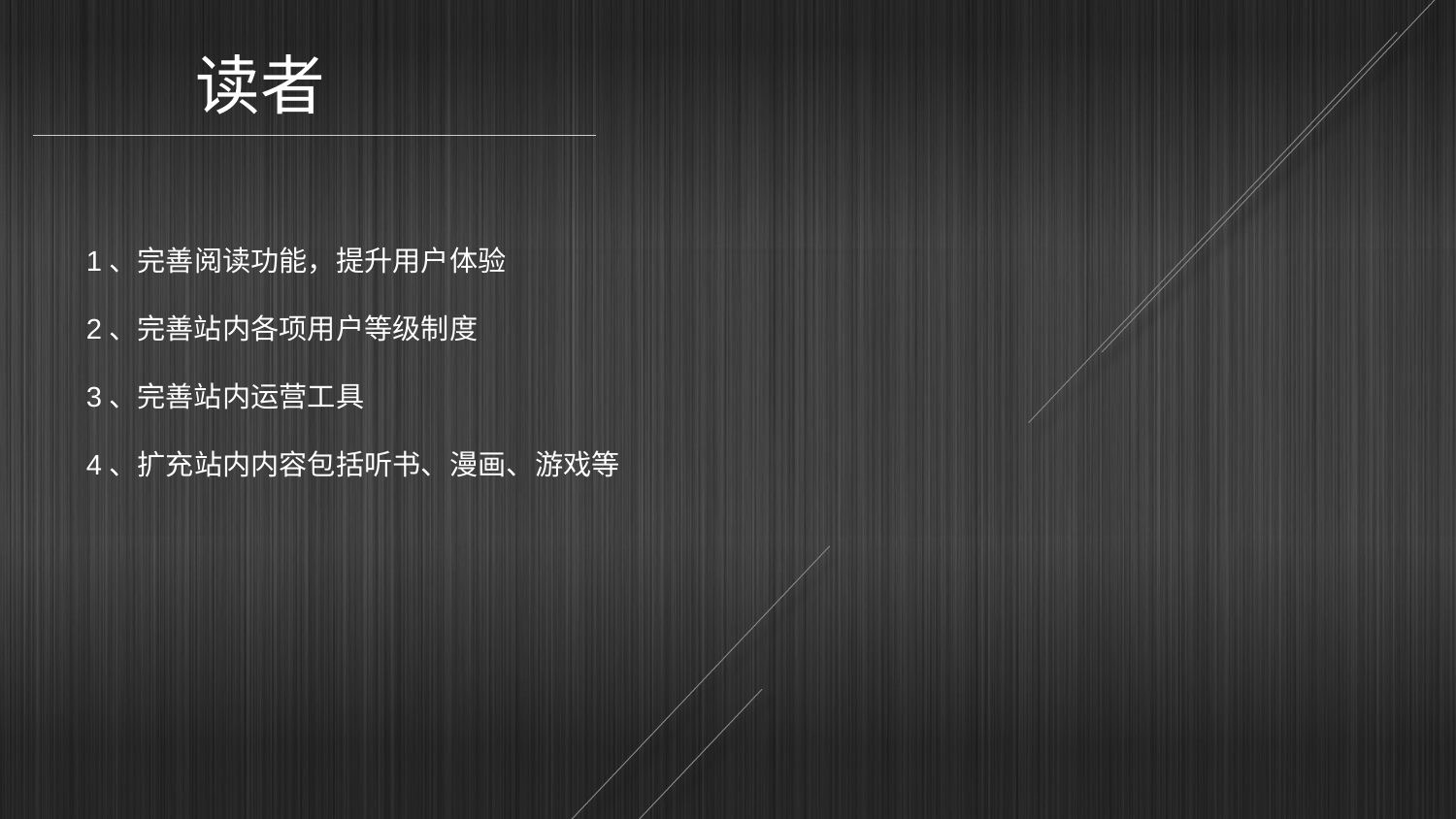

读者
1、完善阅读功能，提升用户体验

2、完善站内各项用户等级制度

3、完善站内运营工具

4、扩充站内内容包括听书、漫画、游戏等